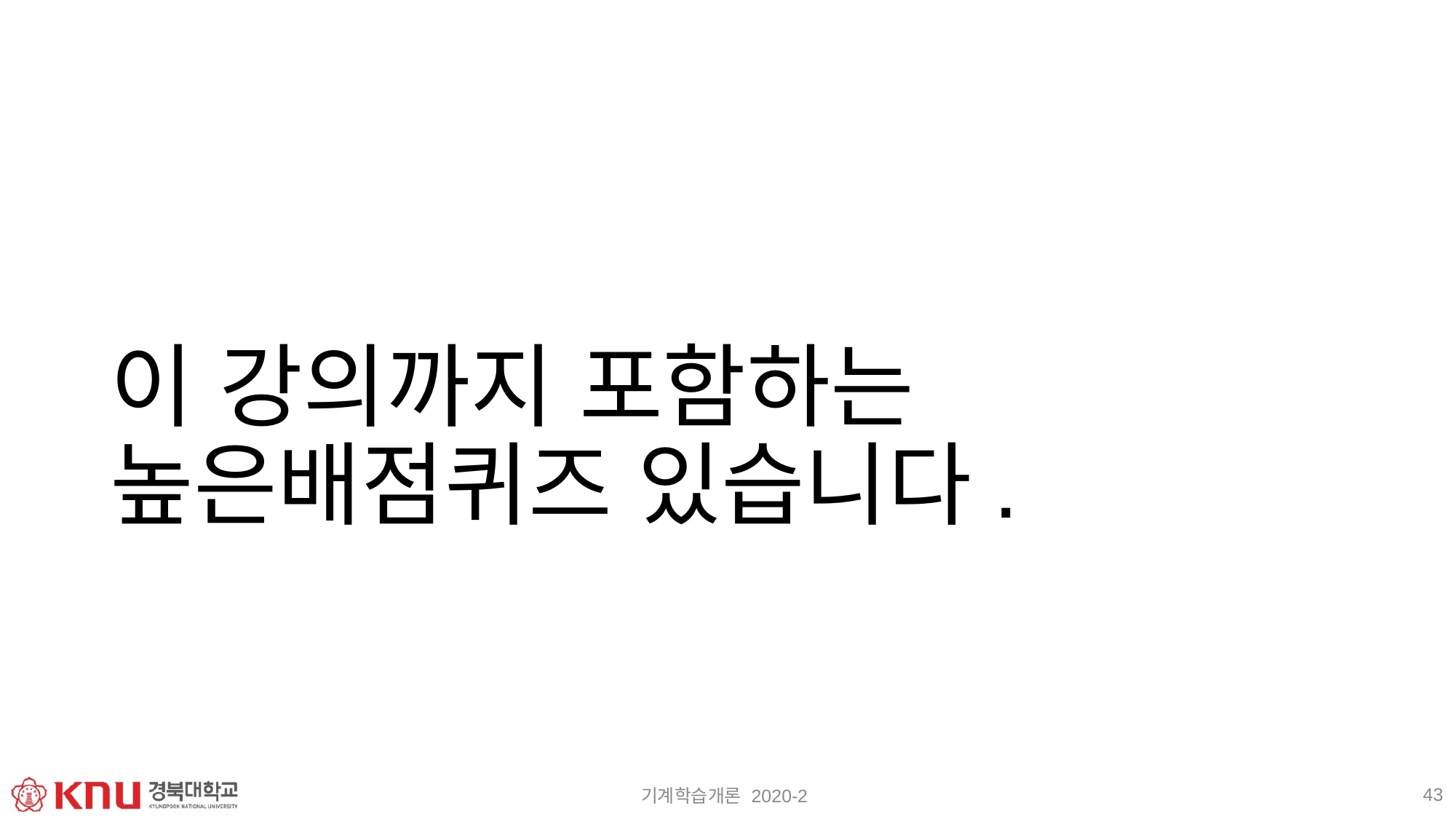

# 이 강의까지 포함하는  높은배점퀴즈 있습니다.
43
기계학습개론 2020-2